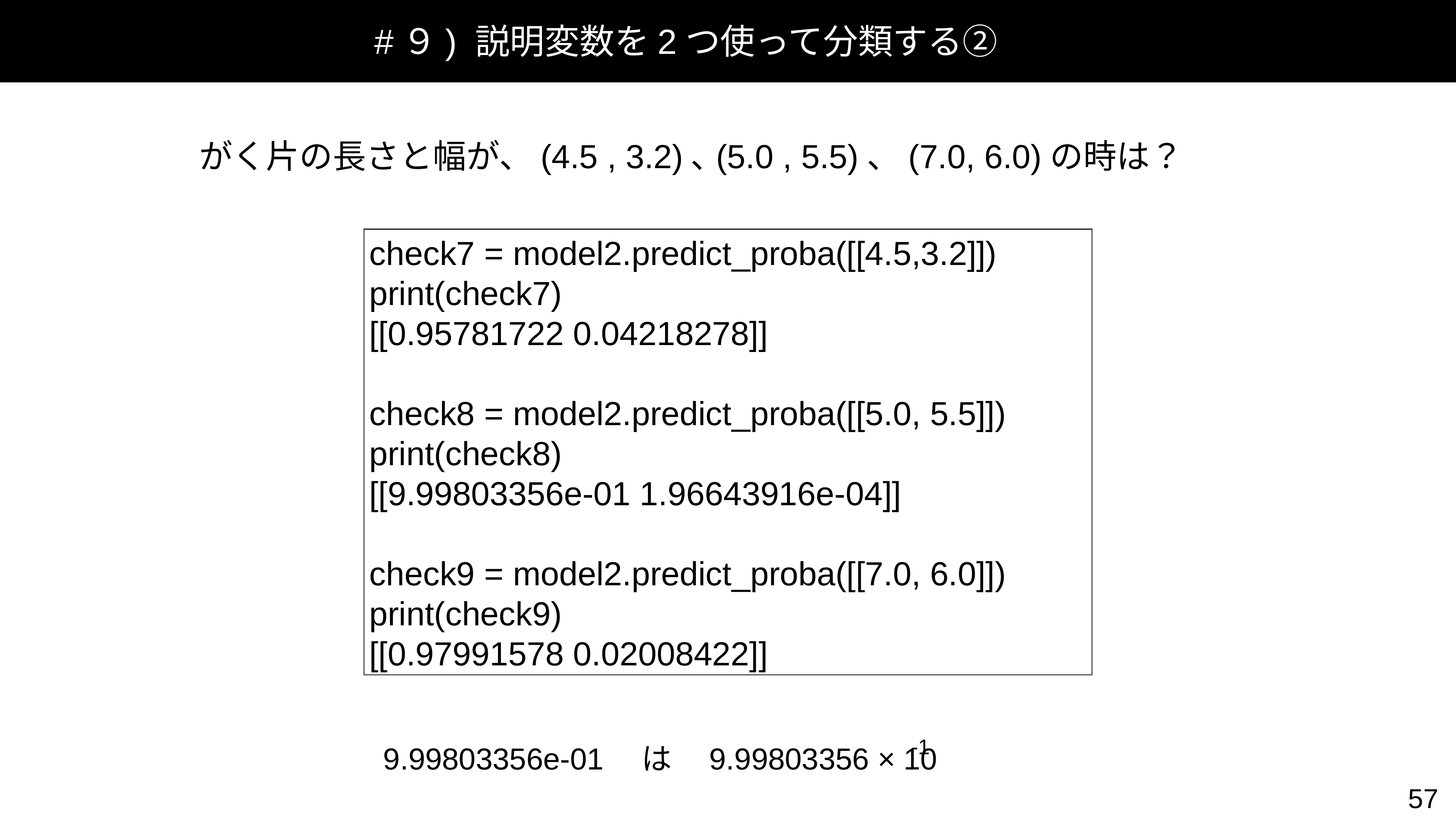

#９) 説明変数を2つ使って分類する②
がく片の長さと幅が、(4.5 , 3.2)､(5.0 , 5.5)、(7.0, 6.0)の時は？
check7 = model2.predict_proba([[4.5,3.2]])
print(check7)
[[0.95781722 0.04218278]]

check8 = model2.predict_proba([[5.0, 5.5]])
print(check8)
[[9.99803356e-01 1.96643916e-04]]

check9 = model2.predict_proba([[7.0, 6.0]])
print(check9)
[[0.97991578 0.02008422]]
-1
9.99803356e-01　は　9.99803356 × 10
57